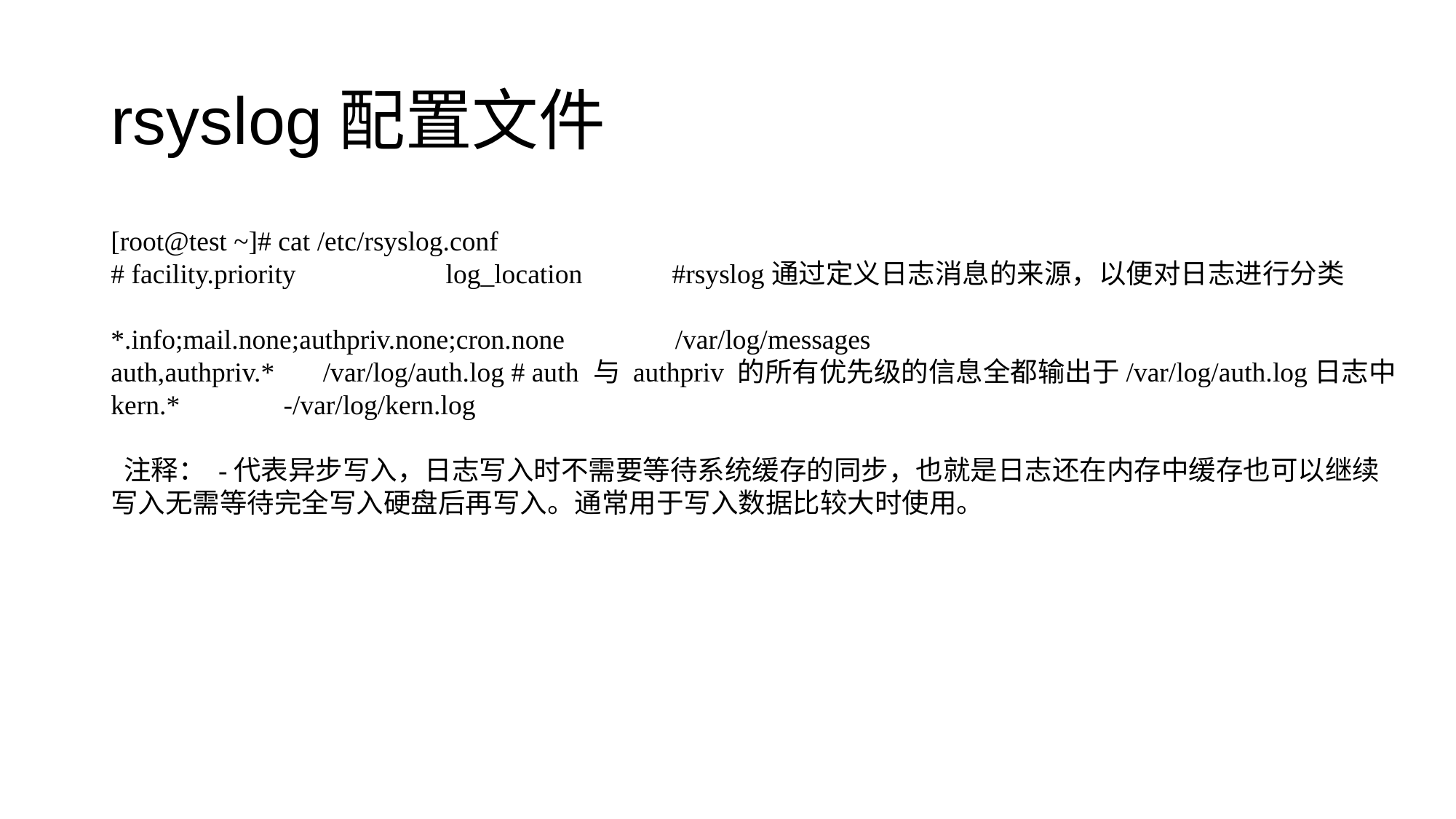

# rsyslog配置文件
[root@test ~]# cat /etc/rsyslog.conf
# facility.priority　　　　　log_location             #rsyslog通过定义日志消息的来源，以便对日志进行分类

*.info;mail.none;authpriv.none;cron.none                /var/log/messages
auth,authpriv.*       /var/log/auth.log # auth 与 authpriv 的所有优先级的信息全都输出于/var/log/auth.log日志中
kern.*               -/var/log/kern.log

 注释： -代表异步写入，日志写入时不需要等待系统缓存的同步，也就是日志还在内存中缓存也可以继续写入无需等待完全写入硬盘后再写入。通常用于写入数据比较大时使用。